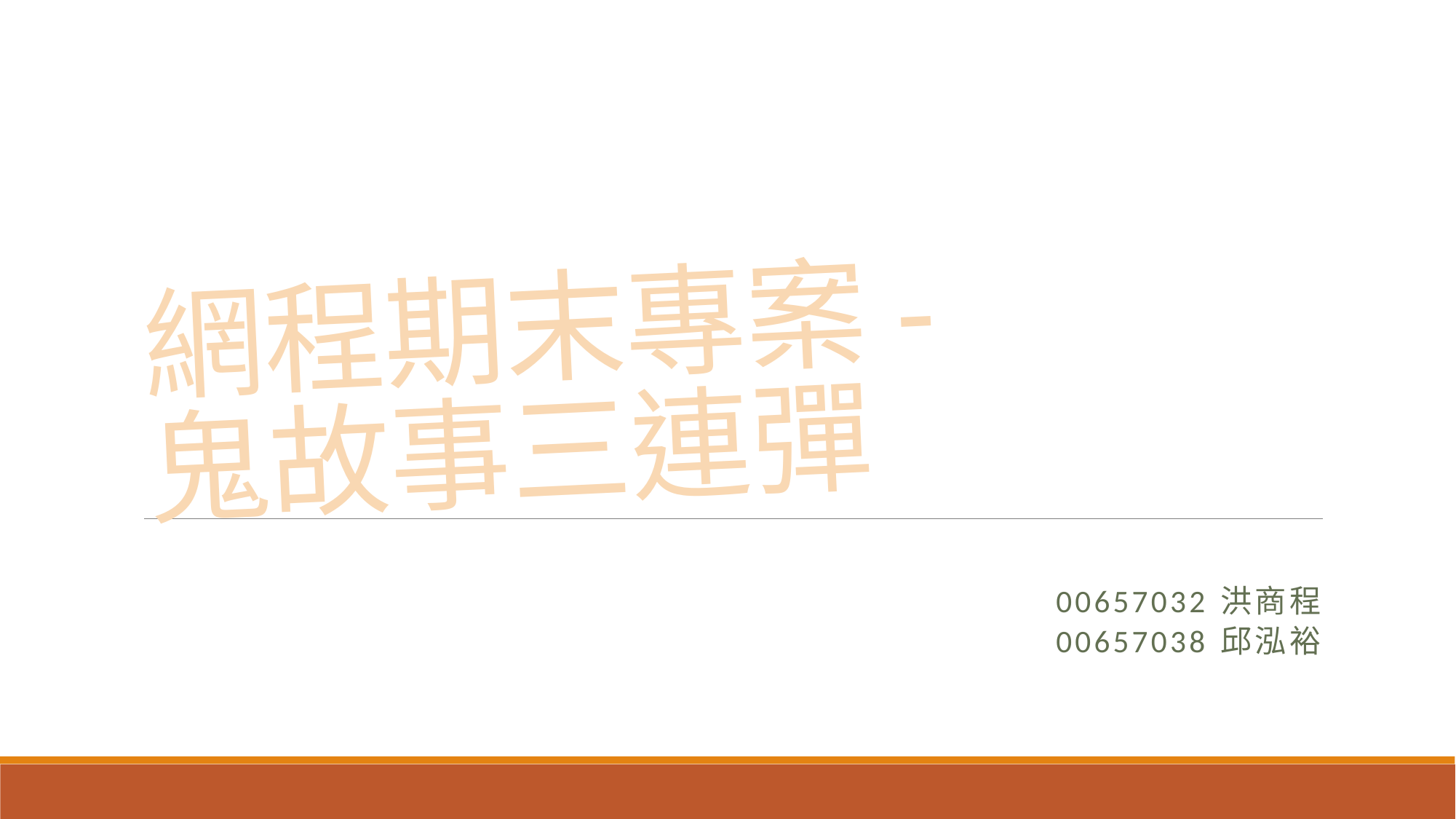

# 網程期末專案- 鬼故事三連彈

00657032 洪商程
00657038 邱泓裕